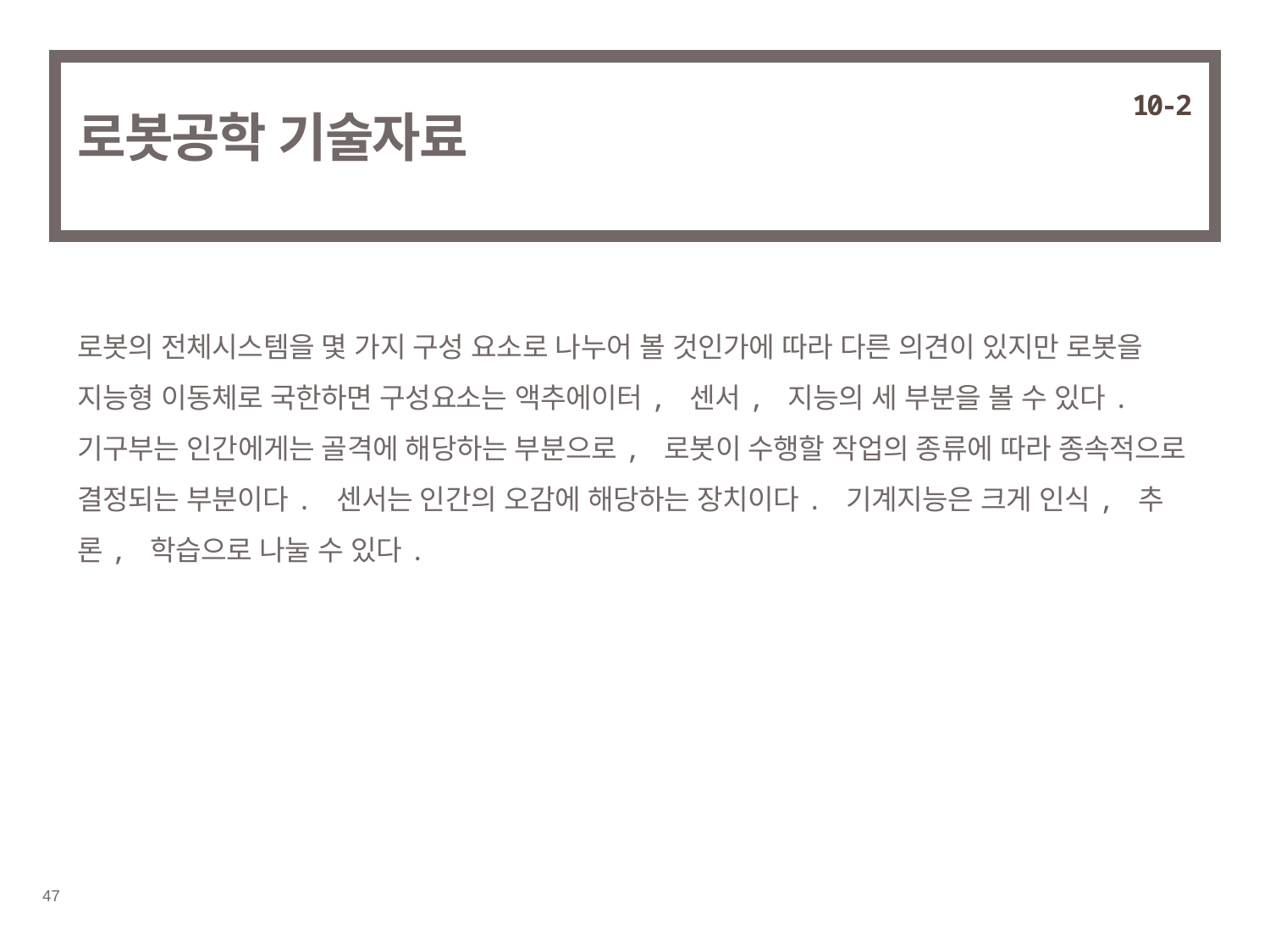

10-2

# 로봇공학 기술자료
로봇의 전체시스템을 몇 가지 구성 요소로 나누어 볼 것인가에 따라 다른 의견이 있지만 로봇을 지능형 이동체로 국한하면 구성요소는 액추에이터, 센서, 지능의 세 부분을 볼 수 있다. 기구부는 인간에게는 골격에 해당하는 부분으로, 로봇이 수행할 작업의 종류에 따라 종속적으로 결정되는 부분이다. 센서는 인간의 오감에 해당하는 장치이다. 기계지능은 크게 인식, 추론, 학습으로 나눌 수 있다.